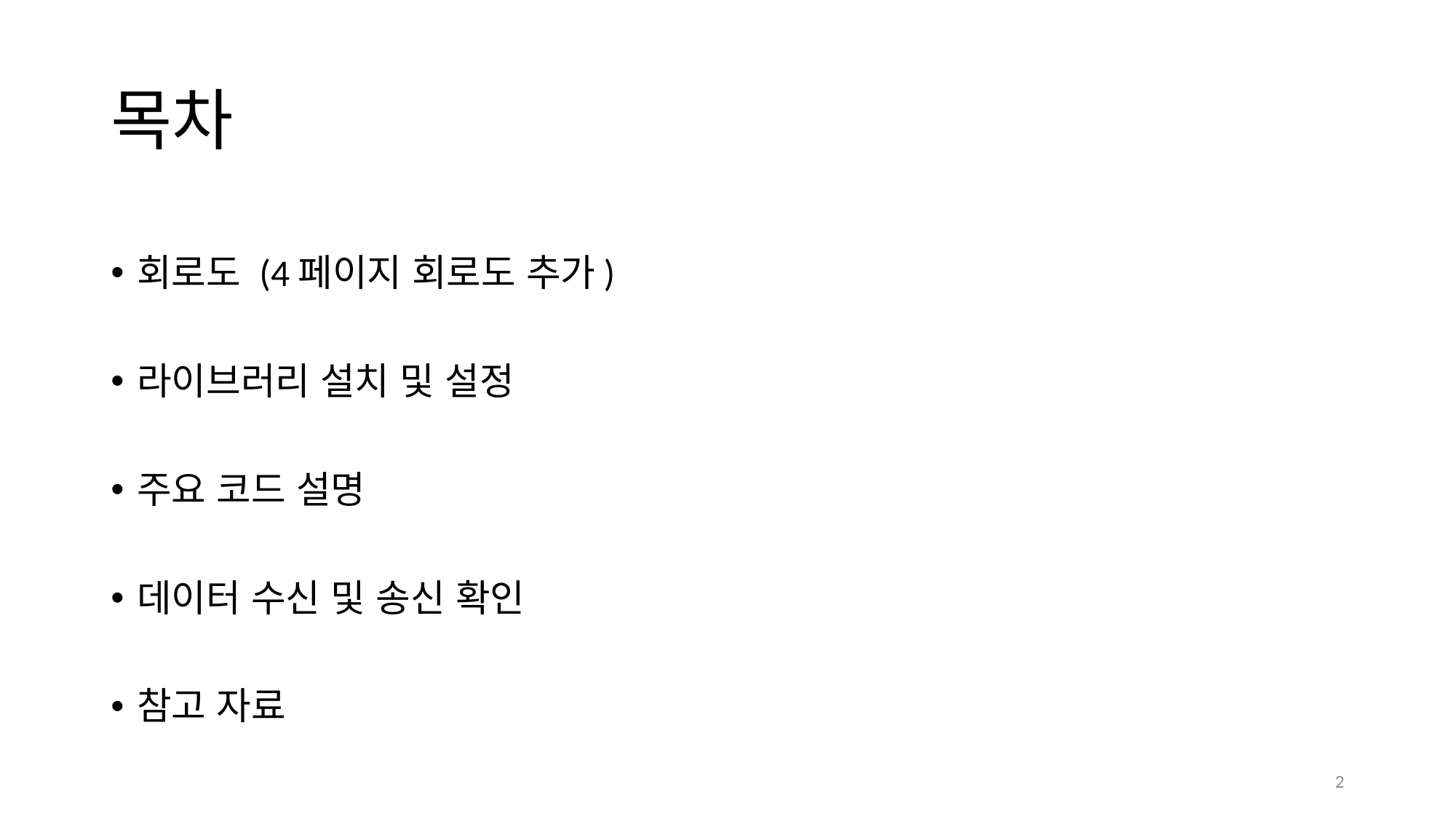

# 목차

회로도 (4페이지 회로도 추가)

라이브러리 설치 및 설정

주요 코드 설명

데이터 수신 및 송신 확인

참고 자료

2